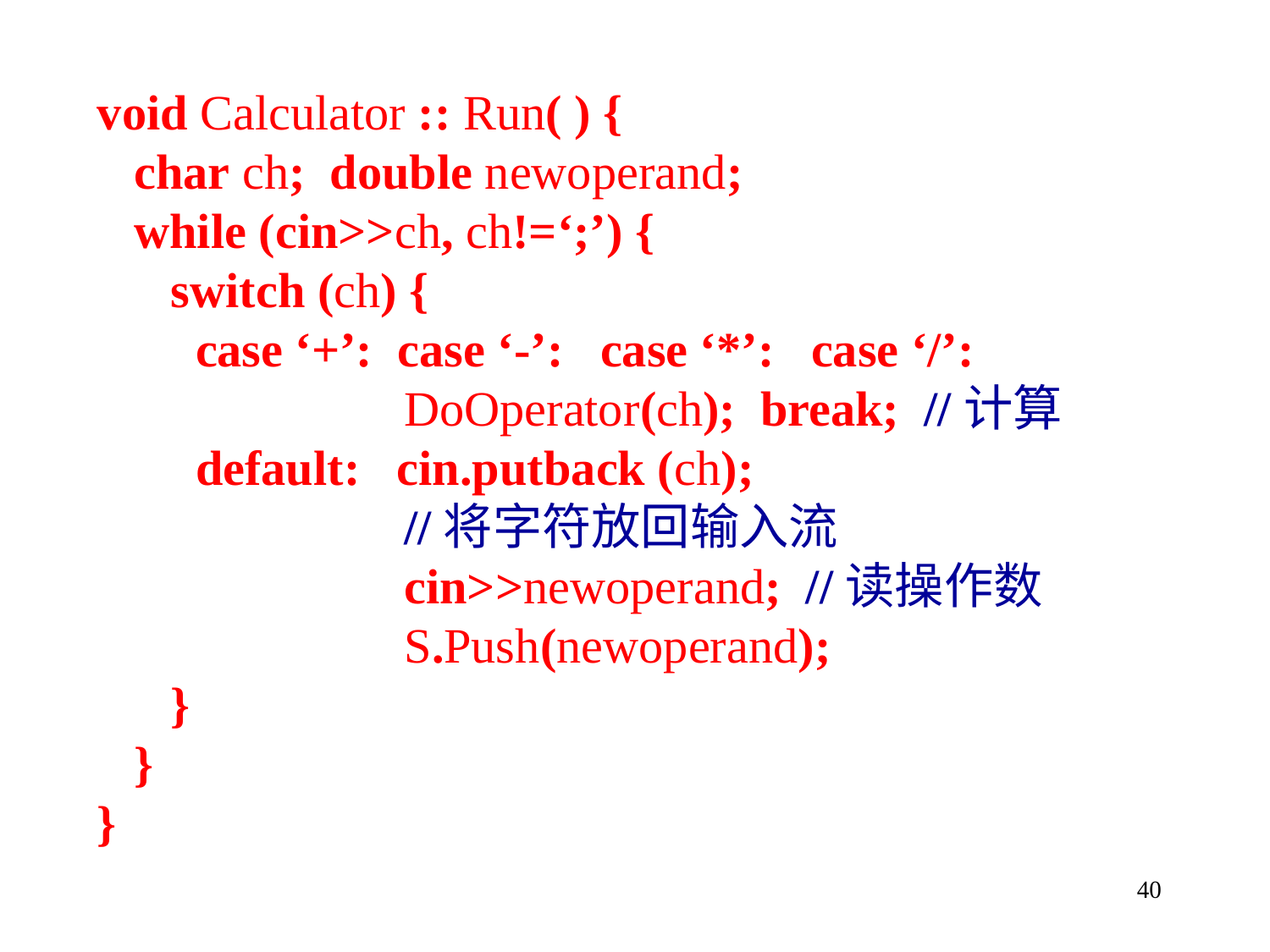

void Calculator :: Run( ) {
   char ch;  double newoperand;
   while (cin>>ch, ch!=‘;’) {
      switch (ch) {
        case ‘+’:  case ‘-’:   case ‘*’:   case ‘/’:
                         DoOperator(ch);  break;  //计算
        default:   cin.putback (ch);
                         //将字符放回输入流
                         cin>>newoperand;  //读操作数
                         S.Push(newoperand);
      }
   }
}
40